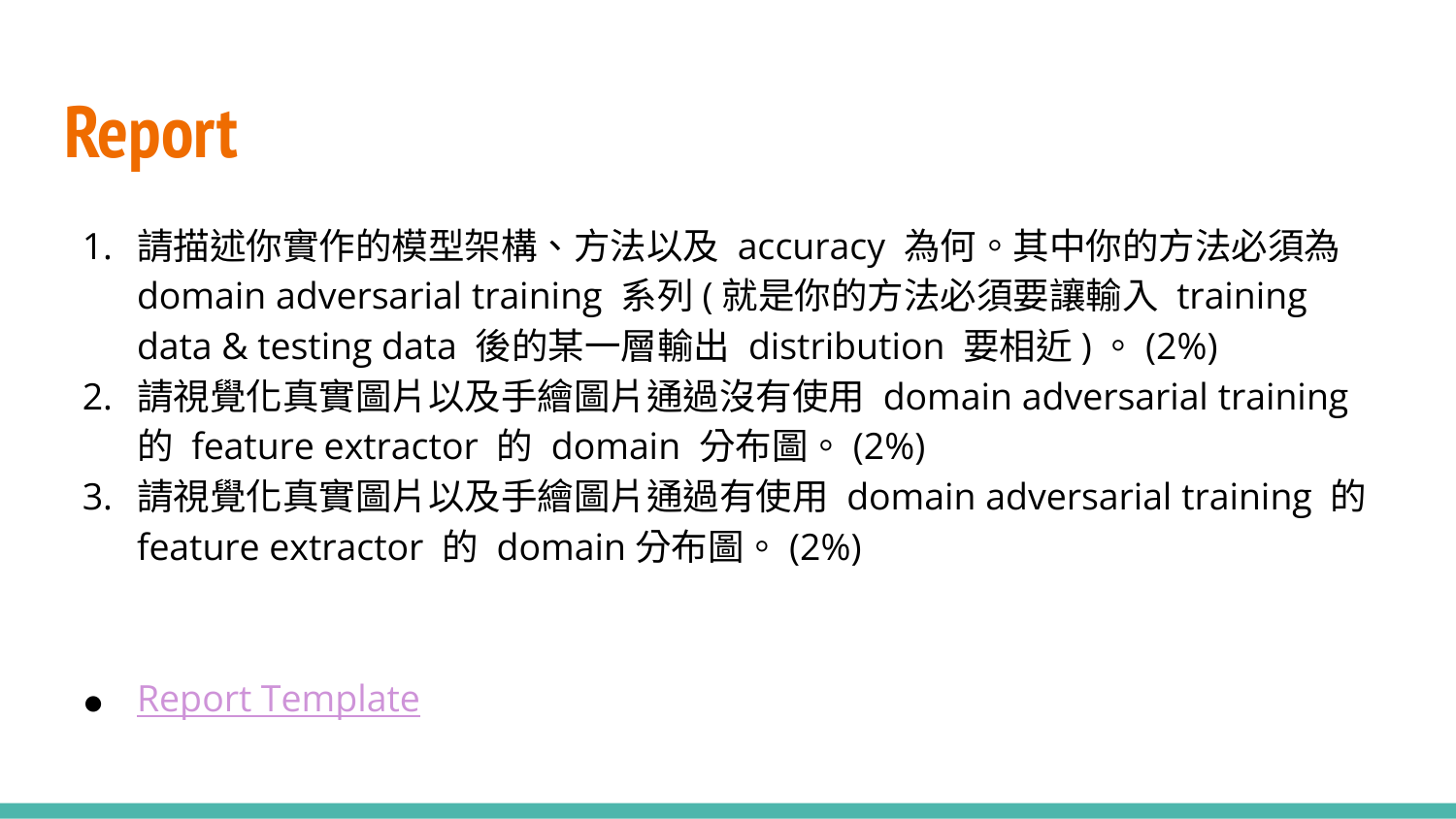

# Report
請描述你實作的模型架構、方法以及 accuracy 為何。其中你的方法必須為 domain adversarial training 系列(就是你的方法必須要讓輸入 training data & testing data 後的某一層輸出 distribution 要相近)。(2%)
請視覺化真實圖片以及手繪圖片通過沒有使用 domain adversarial training 的 feature extractor 的 domain 分布圖。(2%)
請視覺化真實圖片以及手繪圖片通過有使用 domain adversarial training 的 feature extractor 的 domain分布圖。(2%)

Report Template